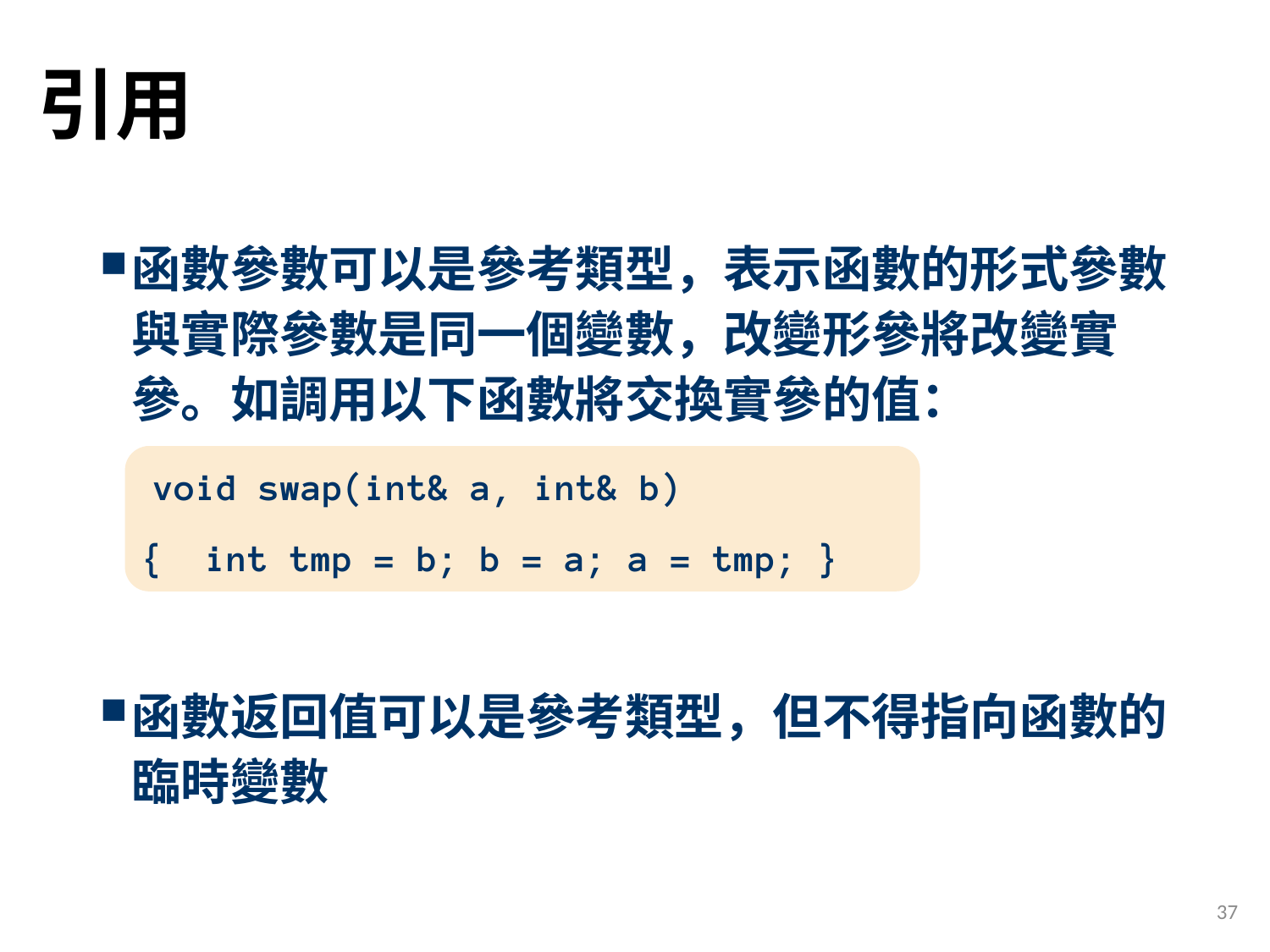

# 引用
函數參數可以是參考類型，表示函數的形式參數與實際參數是同一個變數，改變形參將改變實參。如調用以下函數將交換實參的值：
  void swap(int& a, int& b)
  {  int tmp = b; b = a; a = tmp; }

函數返回值可以是參考類型，但不得指向函數的臨時變數

37